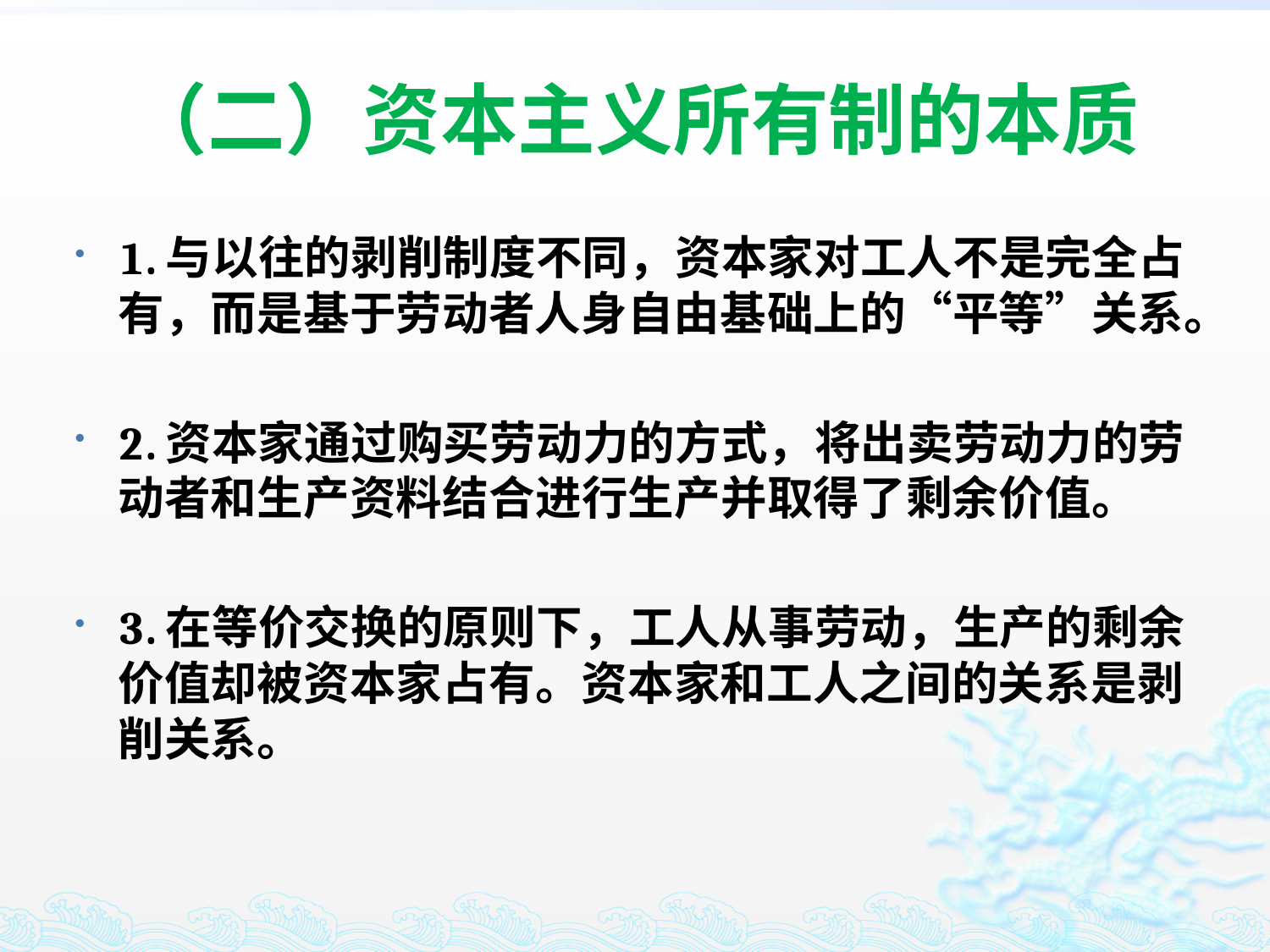

# （二）资本主义所有制的本质
1.与以往的剥削制度不同，资本家对工人不是完全占有，而是基于劳动者人身自由基础上的“平等”关系。

2.资本家通过购买劳动力的方式，将出卖劳动力的劳动者和生产资料结合进行生产并取得了剩余价值。

3.在等价交换的原则下，工人从事劳动，生产的剩余价值却被资本家占有。资本家和工人之间的关系是剥削关系。